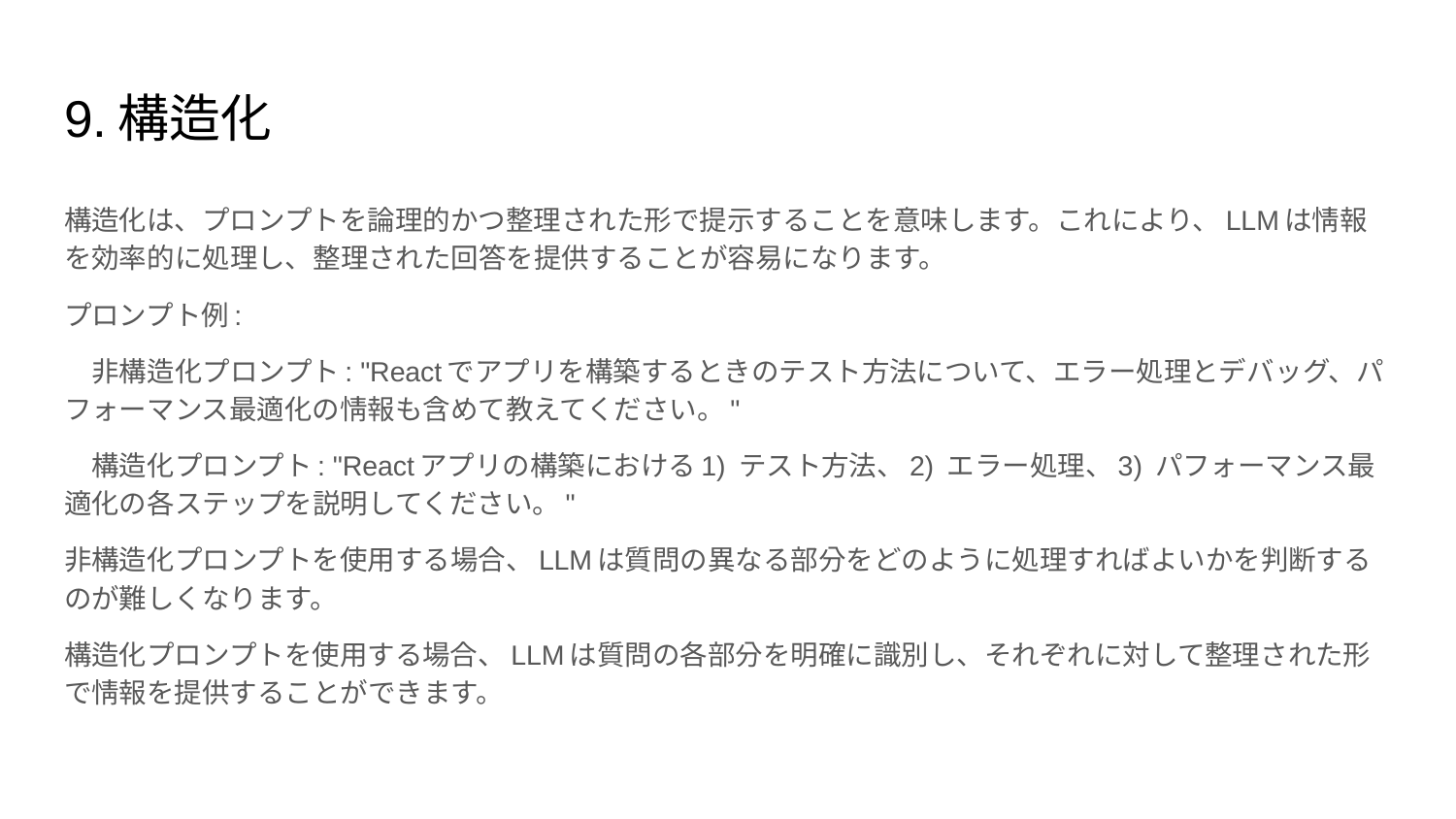

# 9.構造化
構造化は、プロンプトを論理的かつ整理された形で提示することを意味します。これにより、LLMは情報を効率的に処理し、整理された回答を提供することが容易になります。
プロンプト例:
　非構造化プロンプト: "Reactでアプリを構築するときのテスト方法について、エラー処理とデバッグ、パフォーマンス最適化の情報も含めて教えてください。"
　構造化プロンプト: "Reactアプリの構築における1) テスト方法、2) エラー処理、3) パフォーマンス最適化の各ステップを説明してください。"
非構造化プロンプトを使用する場合、LLMは質問の異なる部分をどのように処理すればよいかを判断するのが難しくなります。
構造化プロンプトを使用する場合、LLMは質問の各部分を明確に識別し、それぞれに対して整理された形で情報を提供することができます。